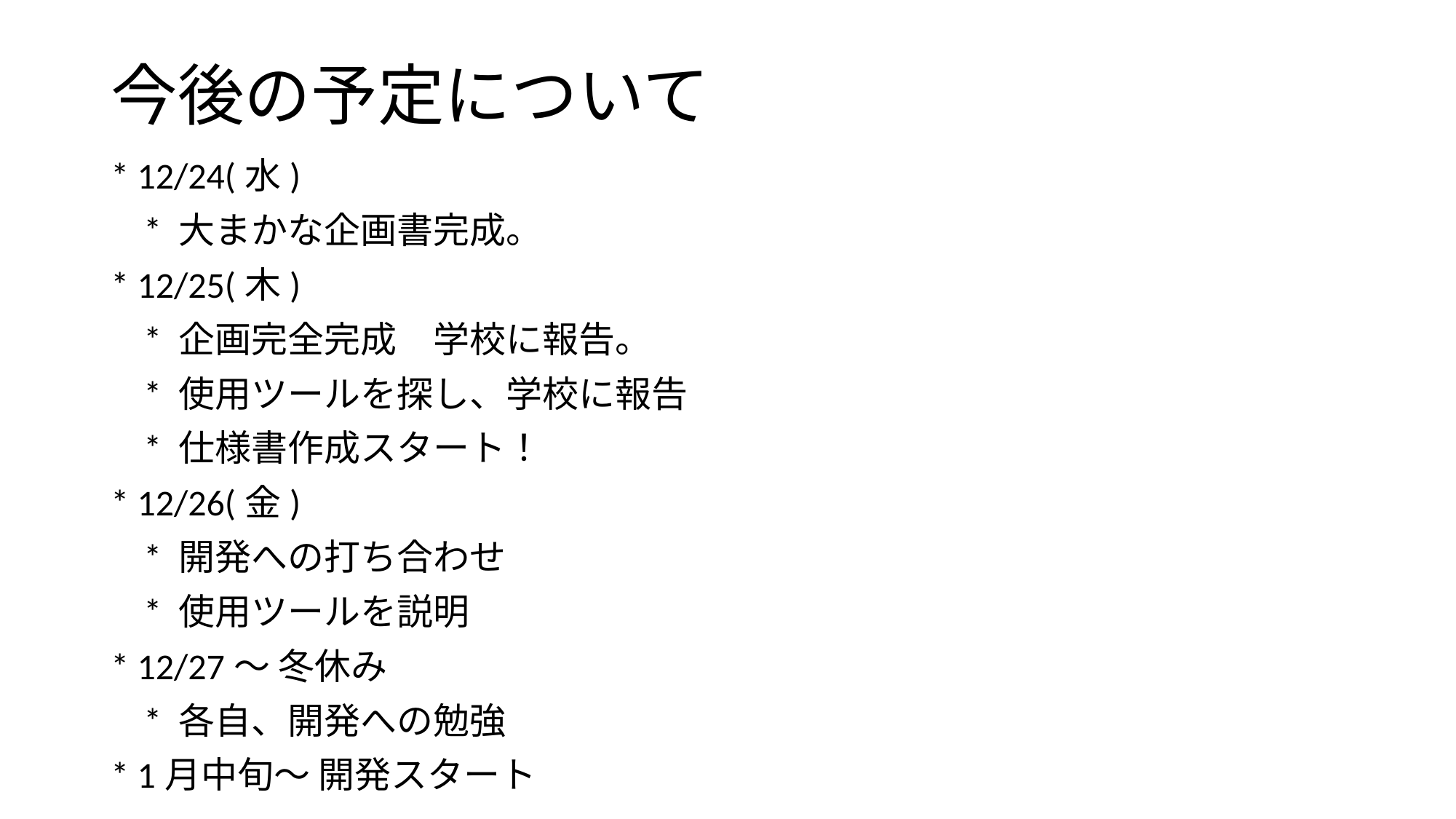

# 今後の予定について
* 12/24(水)
    * 大まかな企画書完成。
* 12/25(木)
    * 企画完全完成　学校に報告。
    * 使用ツールを探し、学校に報告
    * 仕様書作成スタート！
* 12/26(金)
    * 開発への打ち合わせ
    * 使用ツールを説明
* 12/27～ 冬休み
    * 各自、開発への勉強
* 1月中旬～ 開発スタート